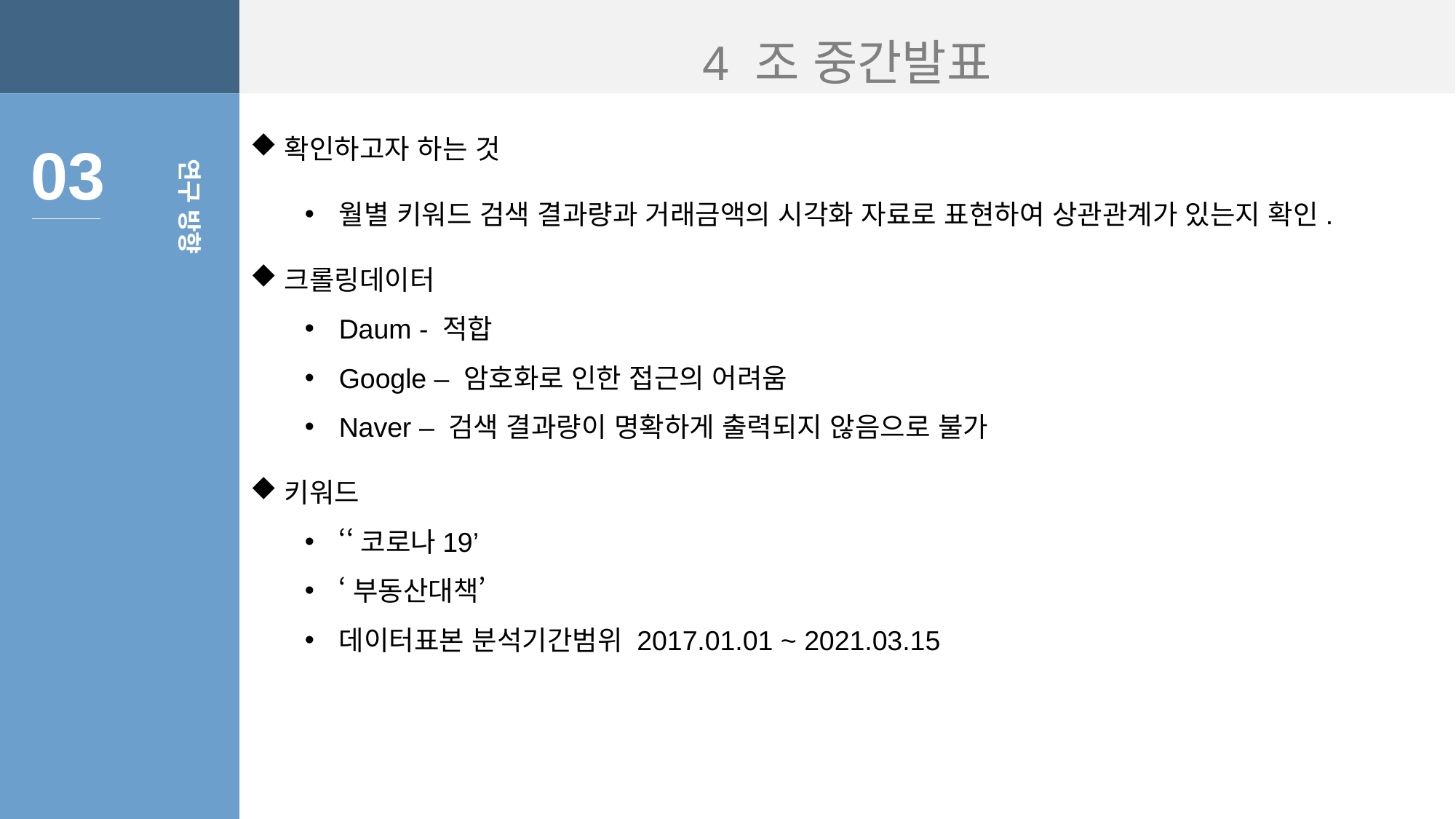

4 조 중간발표
연구 방향

확인하고자 하는 것
월별 키워드 검색 결과량과 거래금액의 시각화 자료로 표현하여 상관관계가 있는지 확인.
크롤링데이터
Daum - 적합
Google – 암호화로 인한 접근의 어려움
Naver – 검색 결과량이 명확하게 출력되지 않음으로 불가
키워드
‘‘코로나19’
‘부동산대책’
데이터표본 분석기간범위 2017.01.01 ~ 2021.03.15
03